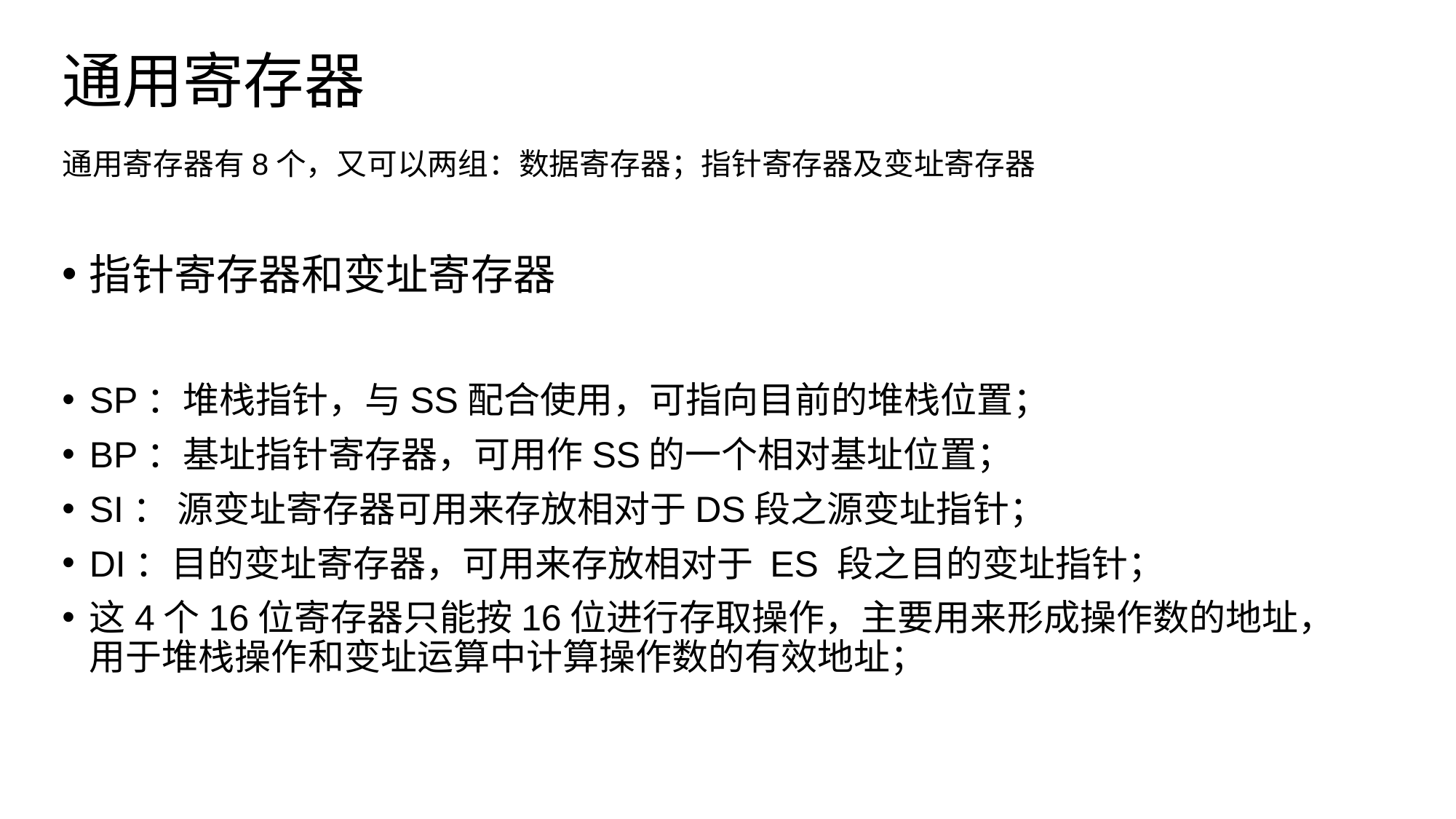

# 通用寄存器 通用寄存器有8个，又可以两组：数据寄存器；指针寄存器及变址寄存器
指针寄存器和变址寄存器

SP：堆栈指针，与SS配合使用，可指向目前的堆栈位置；
BP：基址指针寄存器，可用作SS的一个相对基址位置；
SI： 源变址寄存器可用来存放相对于DS段之源变址指针；
DI：目的变址寄存器，可用来存放相对于 ES 段之目的变址指针；
这4个16位寄存器只能按16位进行存取操作，主要用来形成操作数的地址，用于堆栈操作和变址运算中计算操作数的有效地址；